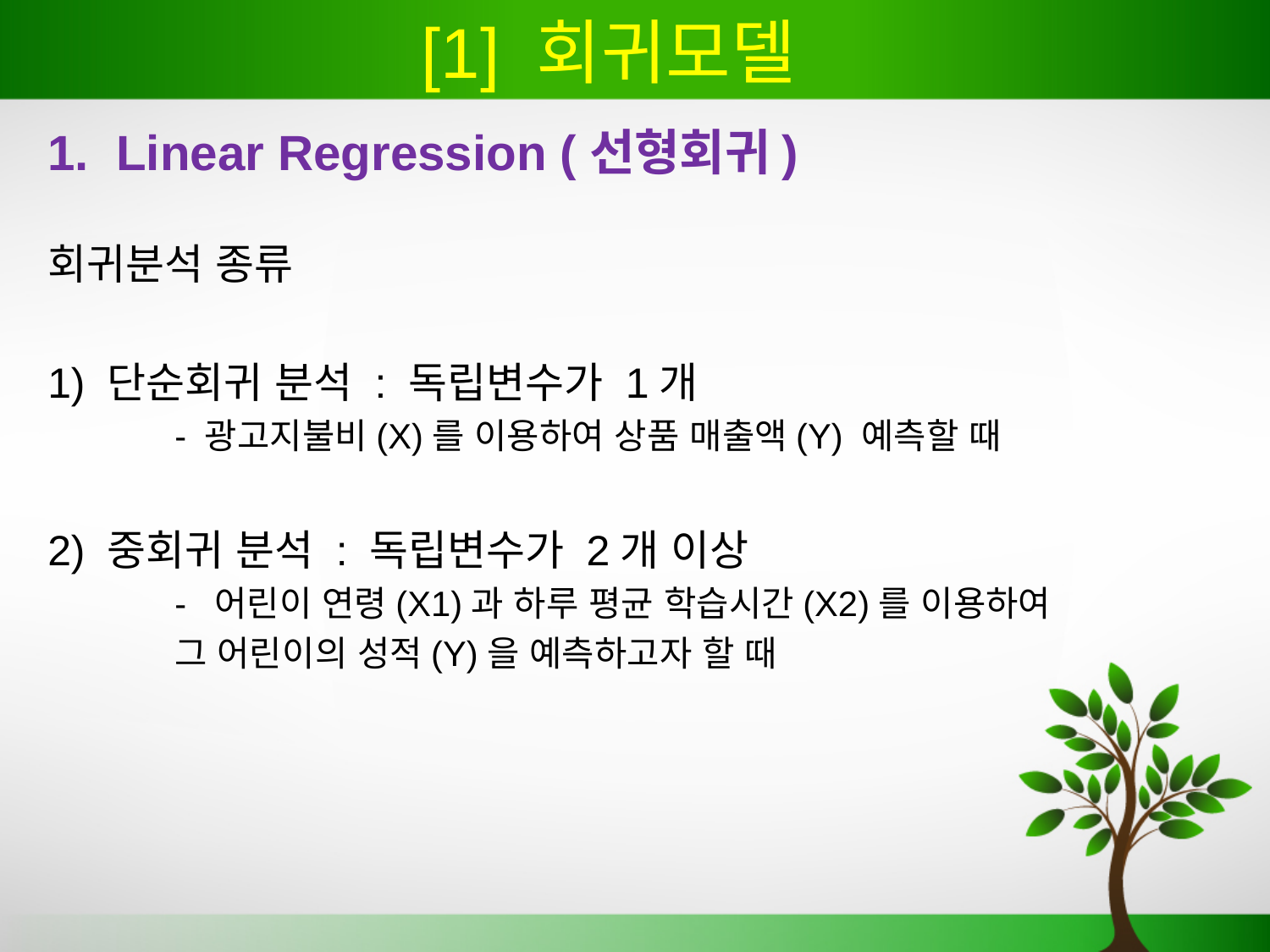

# [1] 회귀모델
1.  Linear Regression (선형회귀)

회귀분석 종류

1) 단순회귀 분석 : 독립변수가 1개
	- 광고지불비(X)를 이용하여 상품 매출액(Y) 예측할 때

2) 중회귀 분석 : 독립변수가 2개 이상
	-  어린이 연령(X1)과 하루 평균 학습시간(X2)를 이용하여
	그 어린이의 성적(Y)을 예측하고자 할 때